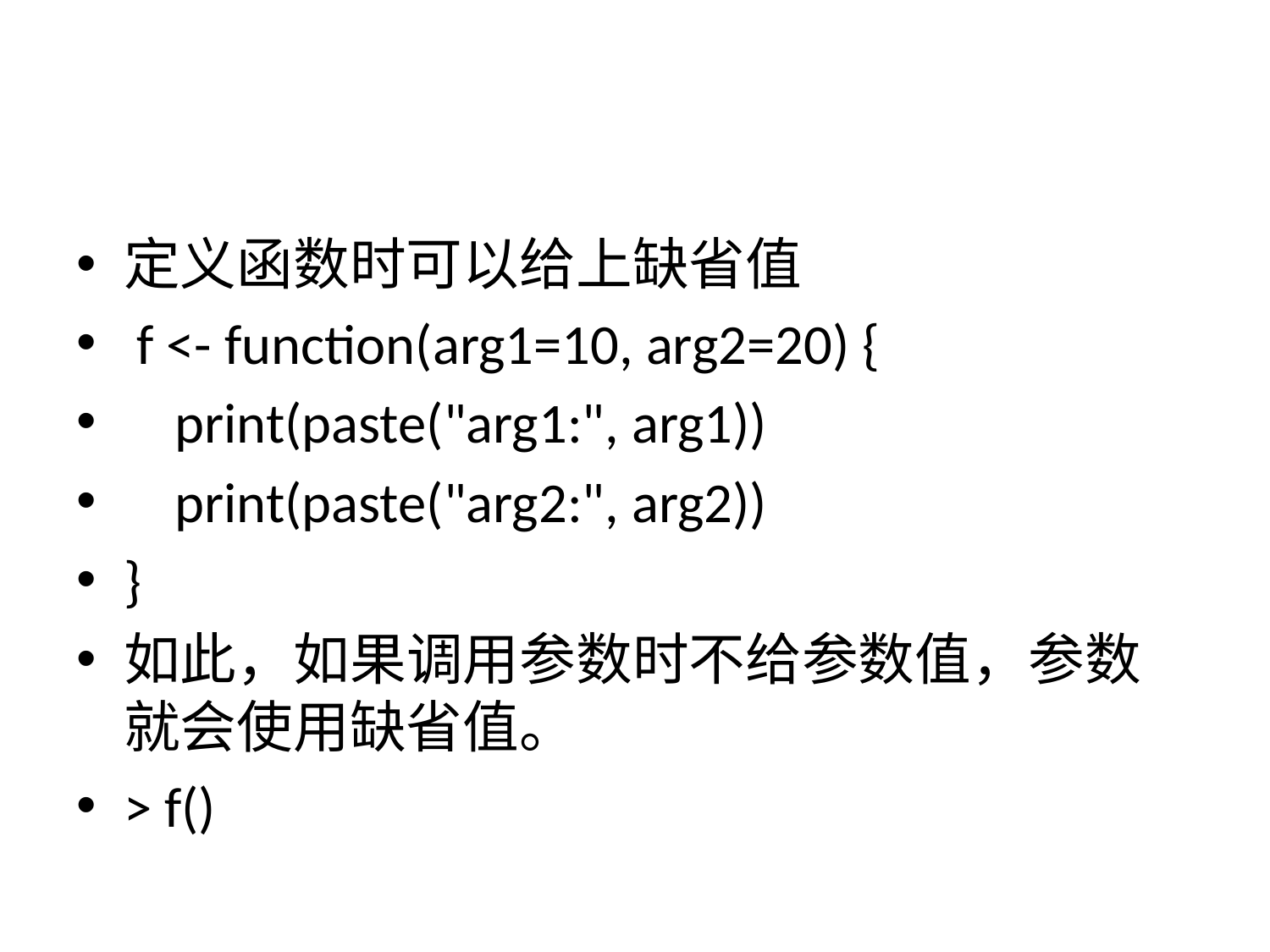

#
定义函数时可以给上缺省值
 f <- function(arg1=10, arg2=20) {
    print(paste("arg1:", arg1))
    print(paste("arg2:", arg2))
}
如此，如果调用参数时不给参数值，参数就会使用缺省值。
> f()